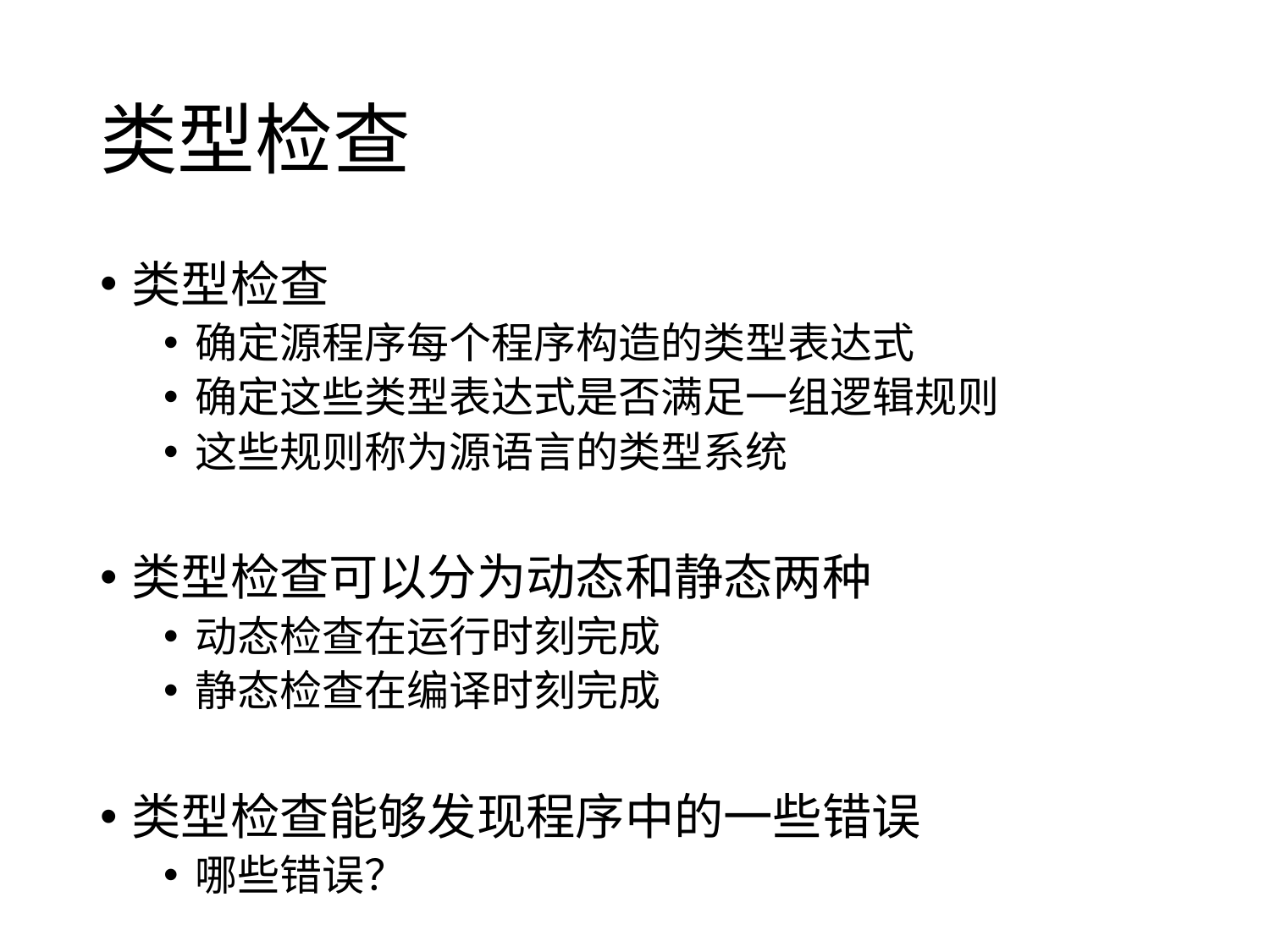

# 类型检查
类型检查
确定源程序每个程序构造的类型表达式
确定这些类型表达式是否满足一组逻辑规则
这些规则称为源语言的类型系统

类型检查可以分为动态和静态两种
动态检查在运行时刻完成
静态检查在编译时刻完成

类型检查能够发现程序中的一些错误
哪些错误？